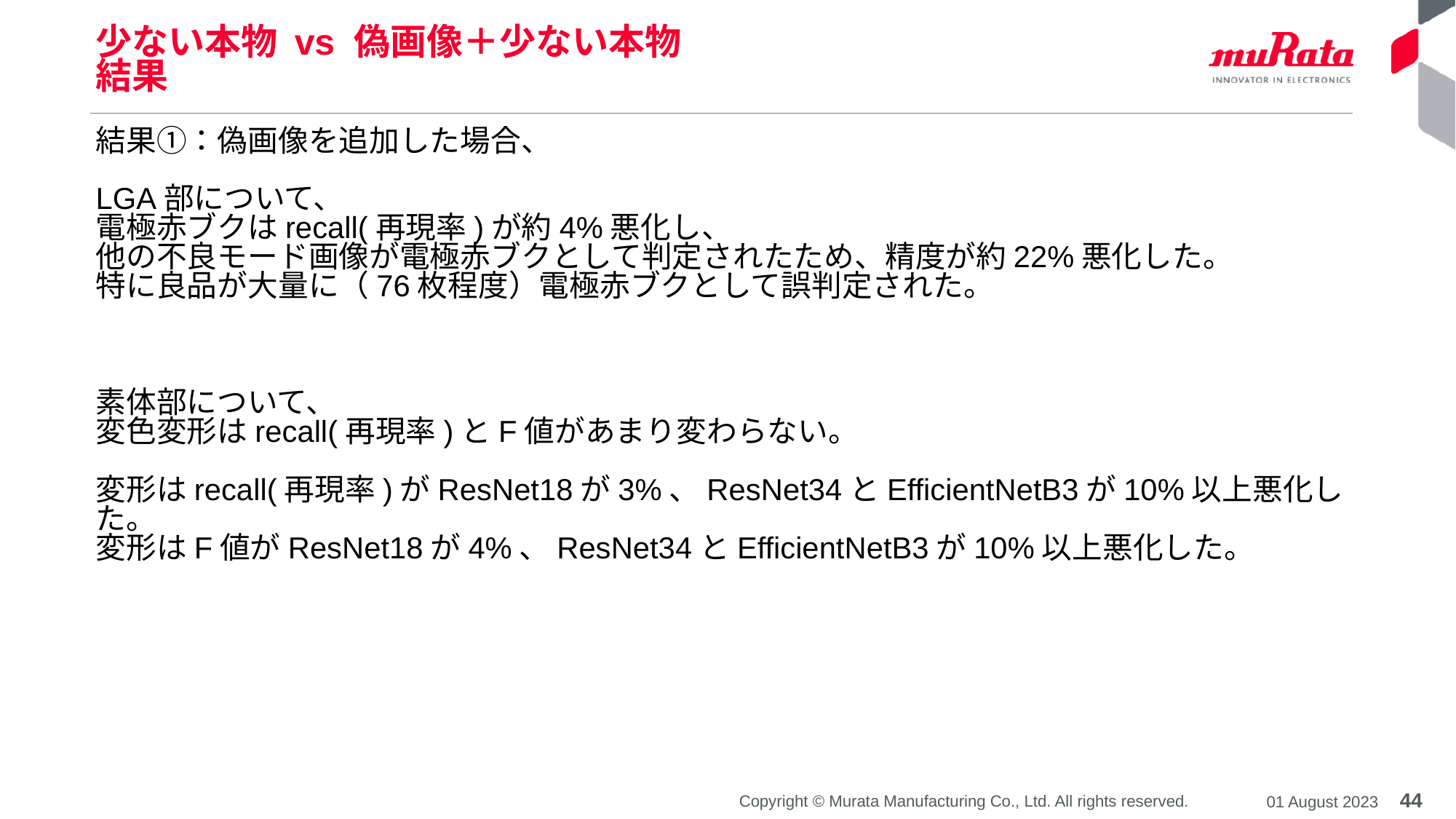

少ない本物 vs 偽画像＋少ない本物
結果
# 結果①：偽画像を追加した場合、 LGA部について、 電極赤ブクはrecall(再現率)が約4%悪化し、 他の不良モード画像が電極赤ブクとして判定されたため、精度が約22%悪化した。 特に良品が大量に（76枚程度）電極赤ブクとして誤判定された。 素体部について、 変色変形はrecall(再現率)とF値があまり変わらない。 変形はrecall(再現率)がResNet18が3%、ResNet34とEfficientNetB3が10%以上悪化した。 変形はF値がResNet18が4%、ResNet34とEfficientNetB3が10%以上悪化した。